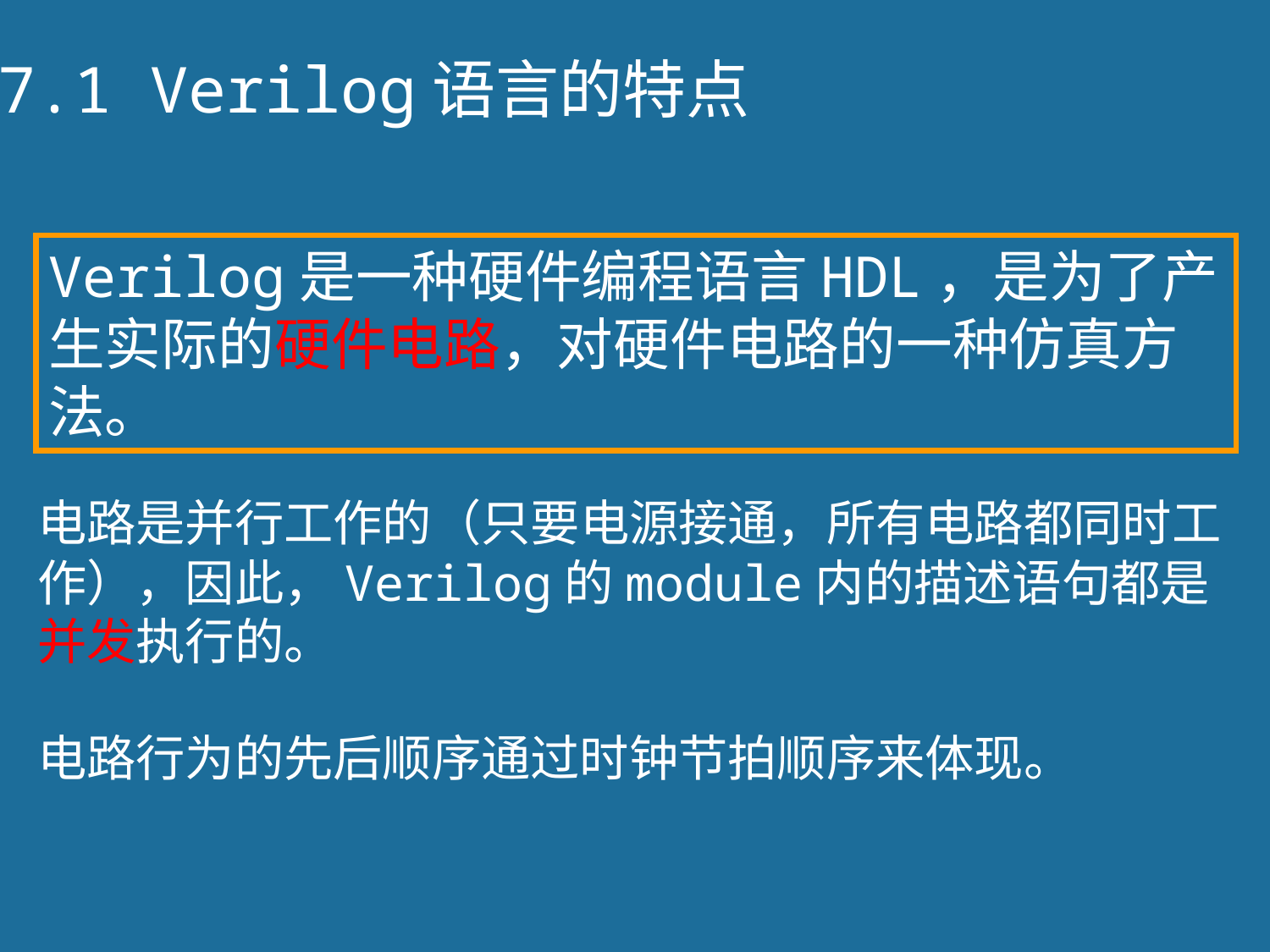

7.1 Verilog语言的特点
Verilog是一种硬件编程语言HDL，是为了产生实际的硬件电路，对硬件电路的一种仿真方法。
电路是并行工作的（只要电源接通，所有电路都同时工作），因此，Verilog的module内的描述语句都是并发执行的。
电路行为的先后顺序通过时钟节拍顺序来体现。
3